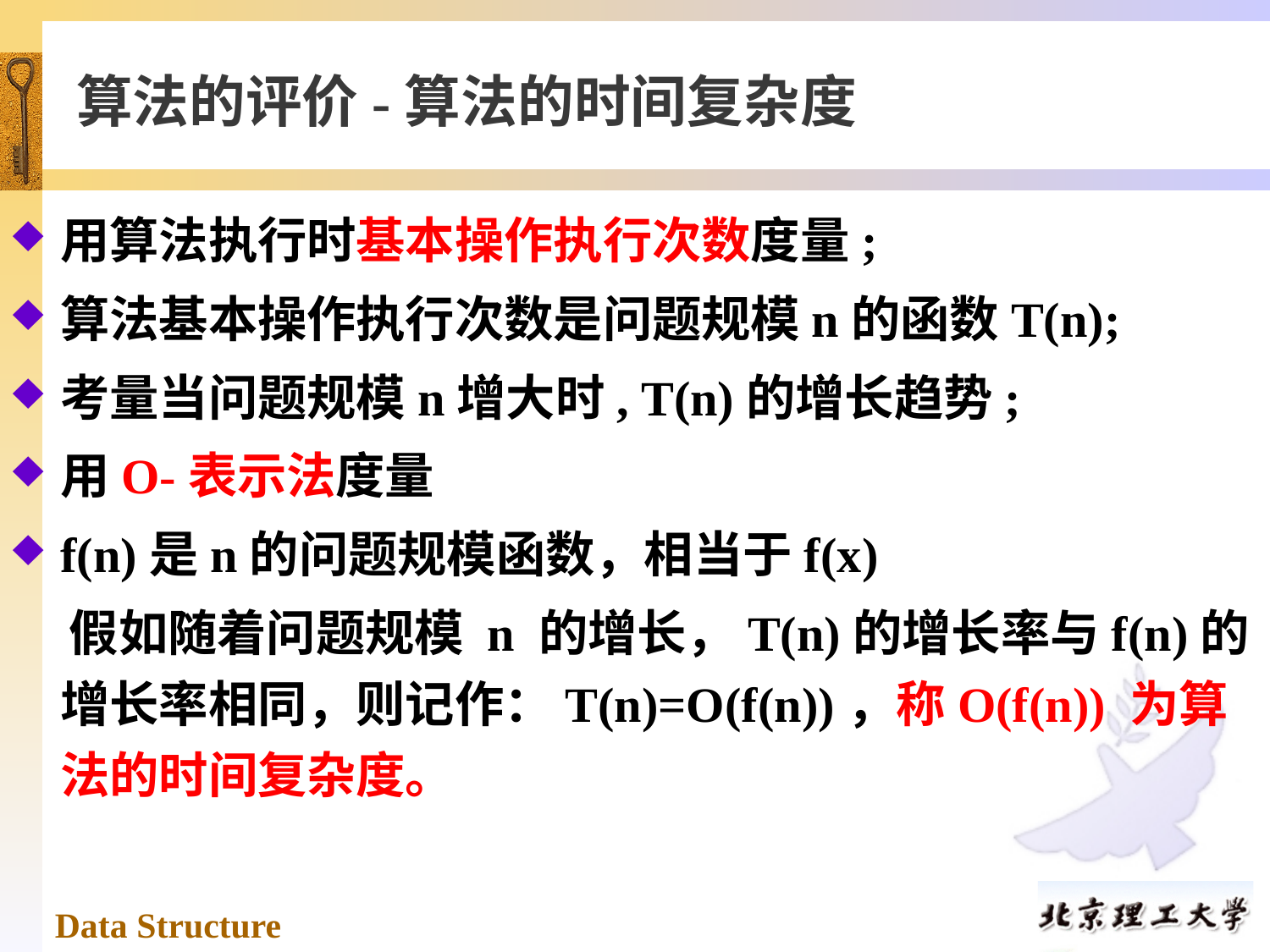

# 算法的评价-算法的时间复杂度

用算法执行时基本操作执行次数度量;
算法基本操作执行次数是问题规模n的函数T(n);
考量当问题规模n增大时, T(n)的增长趋势;
用O-表示法度量
f(n)是n的问题规模函数，相当于f(x)
    假如随着问题规模 n 的增长，T(n)的增长率与f(n)的增长率相同，则记作：T(n)=O(f(n))，称O(f(n)) 为算法的时间复杂度。